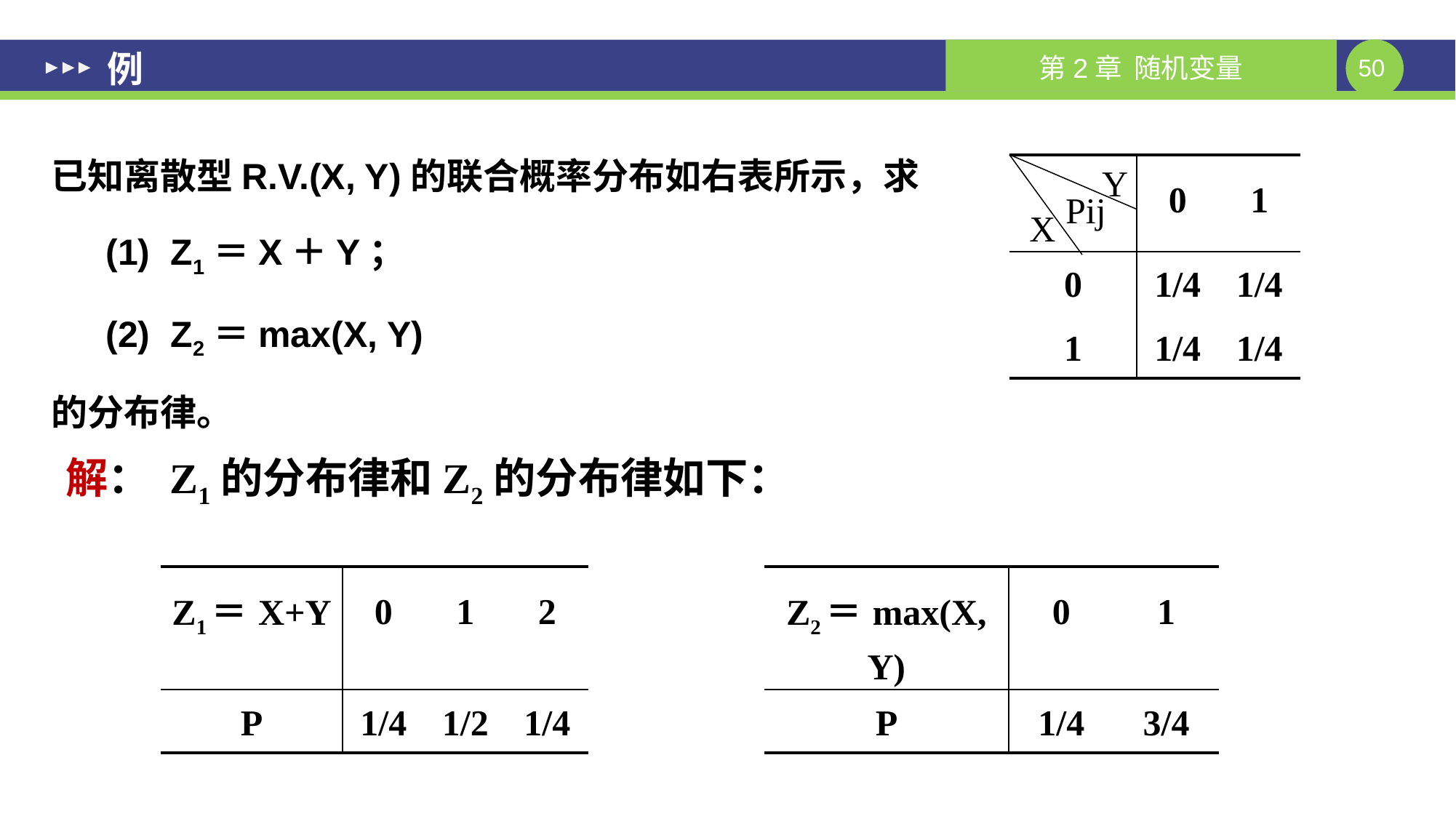

# 例
已知离散型R.V.(X, Y)的联合概率分布如右表所示，求
	(1)  Z1＝X＋Y；
	(2)  Z2＝max(X, Y)
的分布律。
|  | 0 | 1 |
| --- | --- | --- |
| 0 | 1/4 | 1/4 |
| 1 | 1/4 | 1/4 |

Y
Pij
X
解： Z1的分布律和Z2的分布律如下：
| Z1＝X+Y | 0 | 1 | 2 |
| --- | --- | --- | --- |
| P | 1/4 | 1/2 | 1/4 |
| Z2＝max(X, Y) | 0 | 1 |
| --- | --- | --- |
| P | 1/4 | 3/4 |